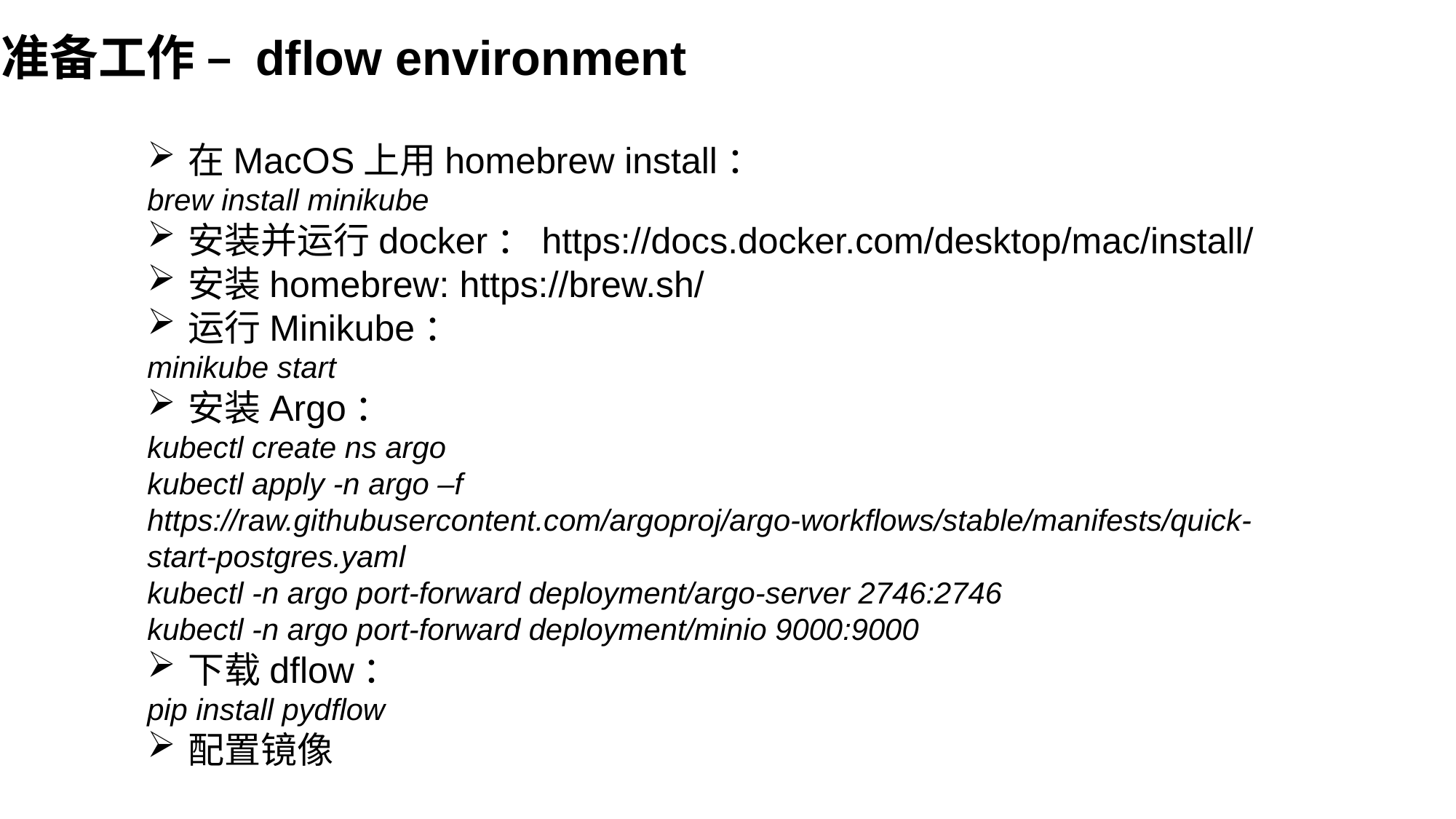

准备工作 – dflow environment
在MacOS上用homebrew install：
brew install minikube
安装并运行docker：https://docs.docker.com/desktop/mac/install/
安装homebrew: https://brew.sh/
运行Minikube：
minikube start
安装Argo：
kubectl create ns argo
kubectl apply -n argo –f https://raw.githubusercontent.com/argoproj/argo-workflows/stable/manifests/quick-start-postgres.yaml
kubectl -n argo port-forward deployment/argo-server 2746:2746
kubectl -n argo port-forward deployment/minio 9000:9000
下载dflow：
pip install pydflow
配置镜像